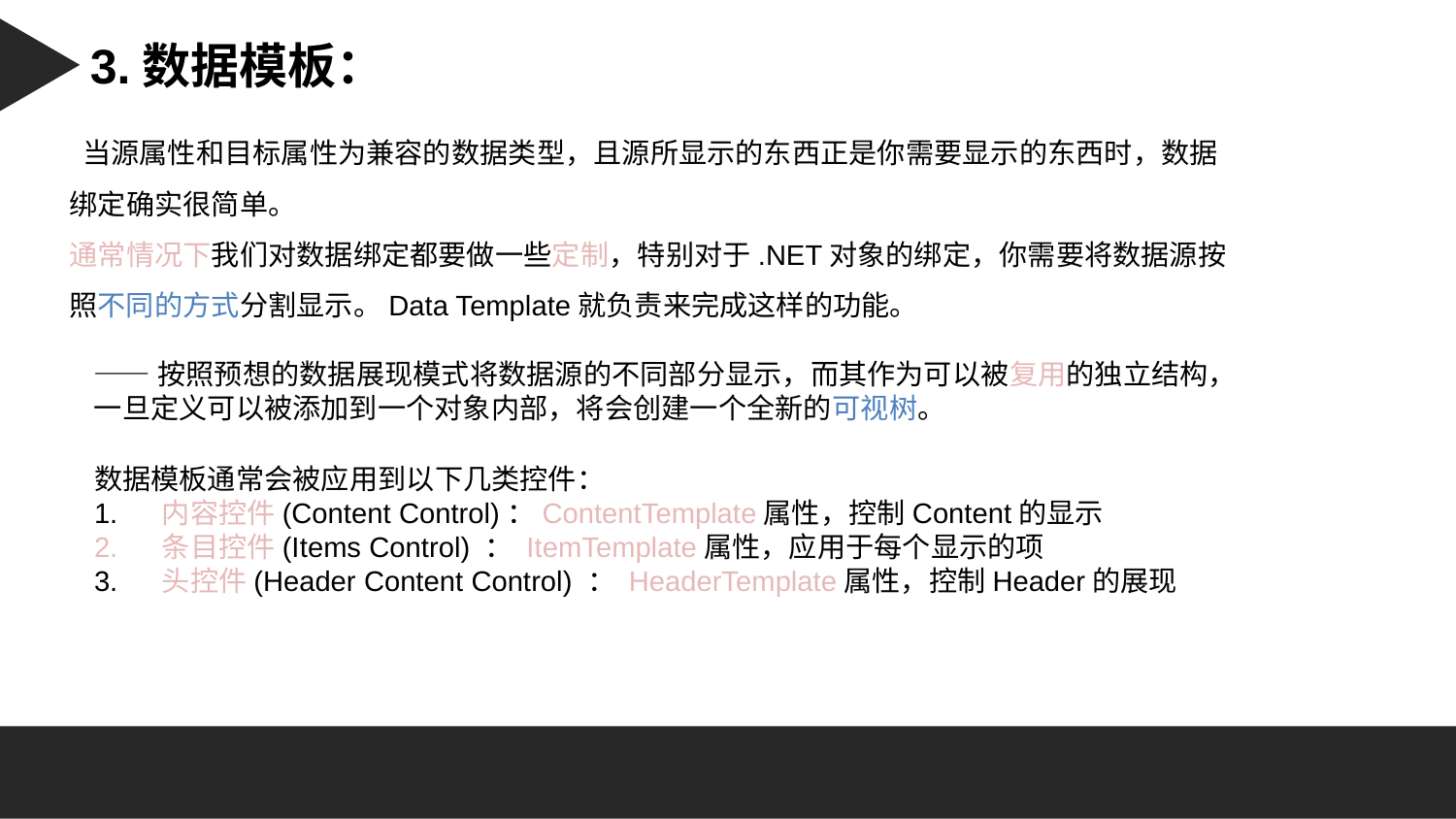

Character 字符串：

3.数据模板：
 当源属性和目标属性为兼容的数据类型，且源所显示的东西正是你需要显示的东西时，数据绑定确实很简单。
通常情况下我们对数据绑定都要做一些定制，特别对于.NET对象的绑定，你需要将数据源按照不同的方式分割显示。Data Template就负责来完成这样的功能。
——按照预想的数据展现模式将数据源的不同部分显示，而其作为可以被复用的独立结构，一旦定义可以被添加到一个对象内部，将会创建一个全新的可视树。
数据模板通常会被应用到以下几类控件：
 内容控件(Content Control)：ContentTemplate属性，控制Content的显示
 条目控件(Items Control) ： ItemTemplate属性，应用于每个显示的项
 头控件(Header Content Control) ： HeaderTemplate属性，控制Header的展现